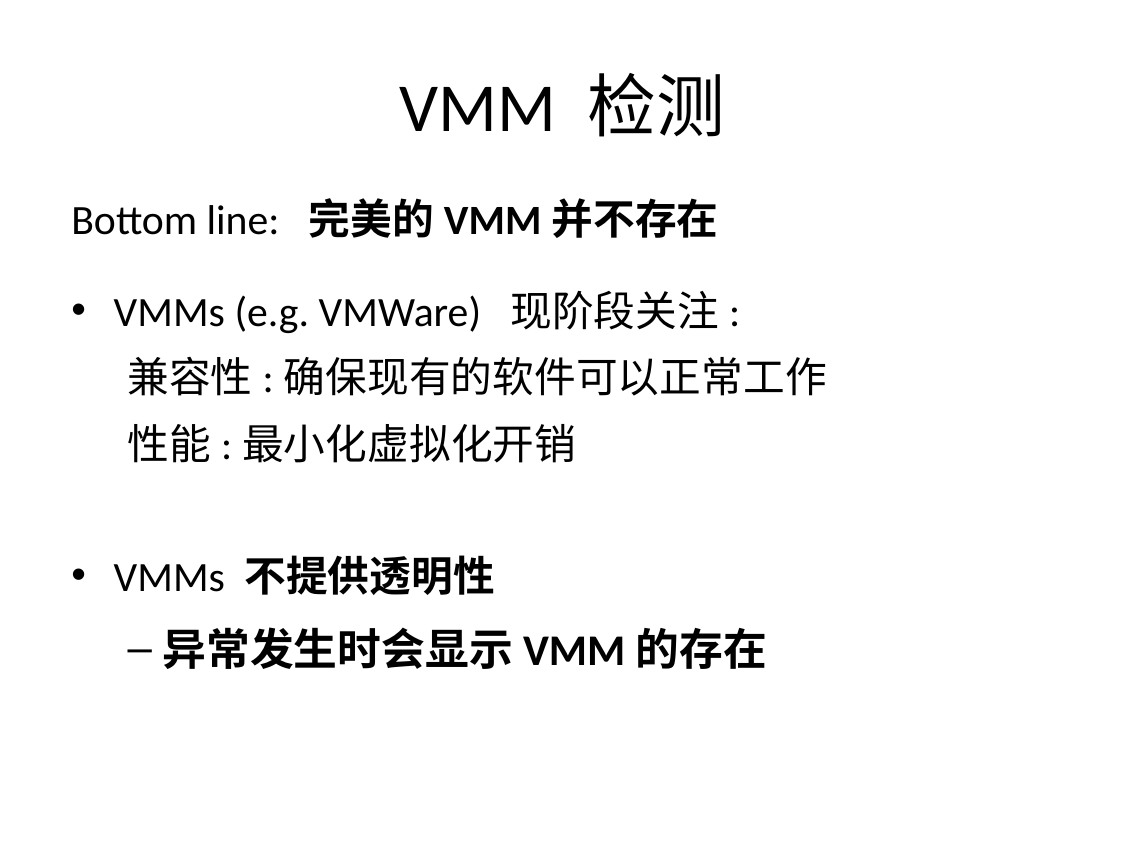

# VMM 检测
Bottom line:  完美的VMM并不存在
VMMs (e.g. VMWare)  现阶段关注:
兼容性:确保现有的软件可以正常工作
性能:最小化虚拟化开销
VMMs 不提供透明性
异常发生时会显示VMM的存在